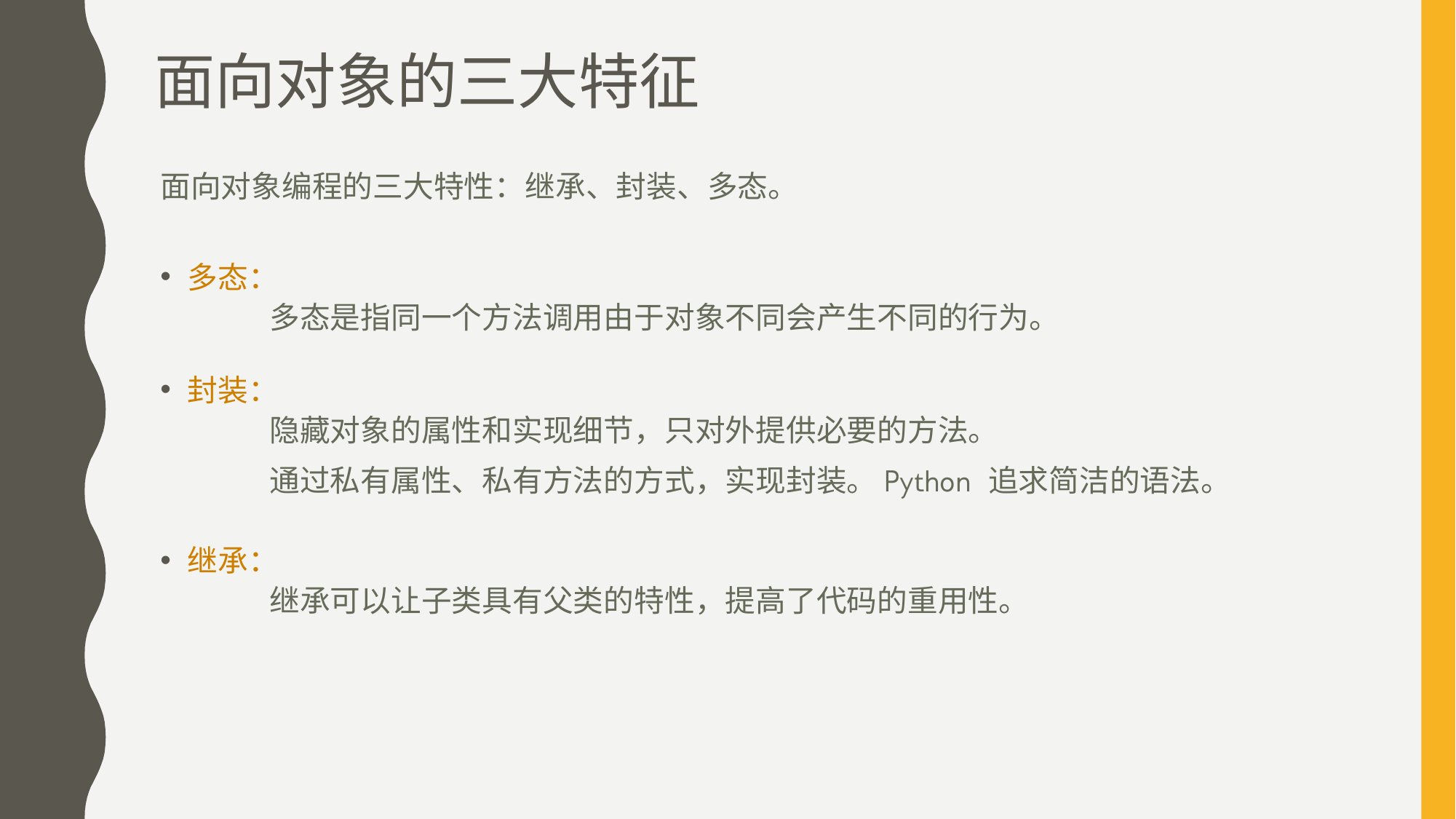

# 面向对象的三大特征
面向对象编程的三大特性：继承、封装、多态。

多态：
	多态是指同一个方法调用由于对象不同会产生不同的行为。

封装：
	隐藏对象的属性和实现细节，只对外提供必要的方法。
   	通过私有属性、私有方法的方式，实现封装。Python 追求简洁的语法。

继承：
	继承可以让子类具有父类的特性，提高了代码的重用性。